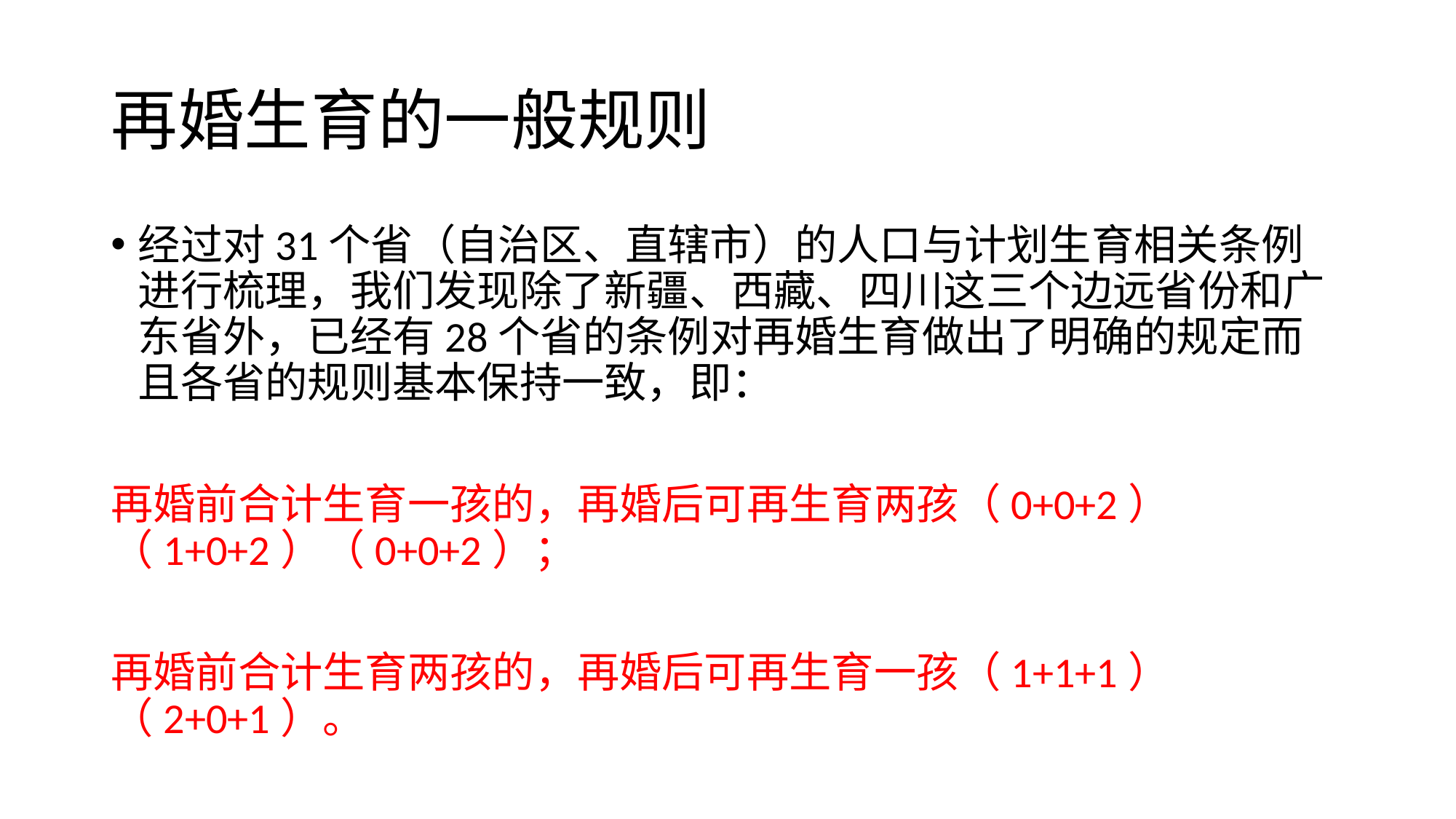

# 再婚生育的一般规则
经过对31个省（自治区、直辖市）的人口与计划生育相关条例进行梳理，我们发现除了新疆、西藏、四川这三个边远省份和广东省外，已经有28个省的条例对再婚生育做出了明确的规定而且各省的规则基本保持一致，即：

再婚前合计生育一孩的，再婚后可再生育两孩（0+0+2）（1+0+2）（0+0+2）；

再婚前合计生育两孩的，再婚后可再生育一孩（1+1+1）（2+0+1）。